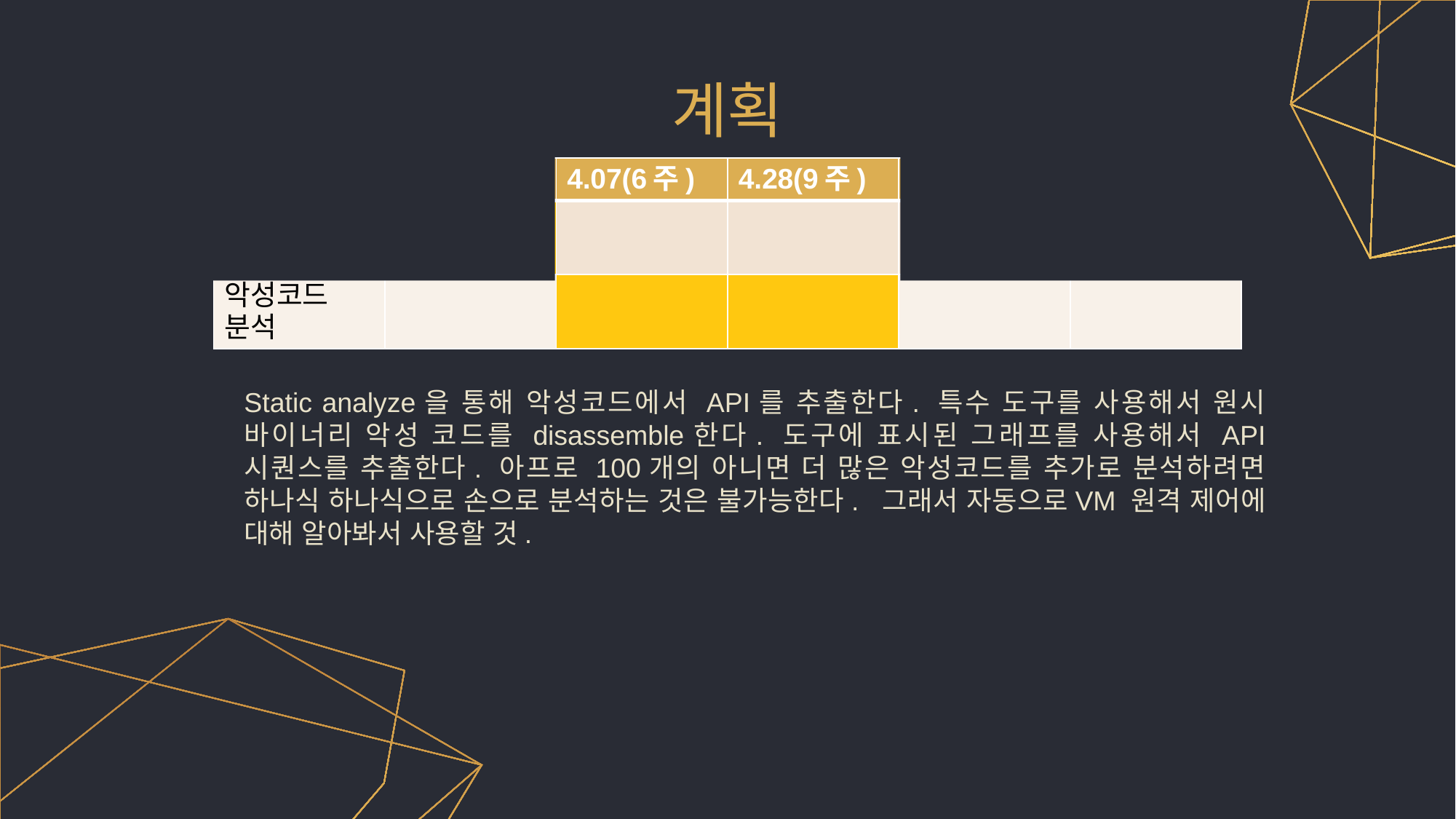

계획

|  | 3.24(4주) | 4.07(6주) | 4.28(9주) | 5.19(12주) | 6.02(14주) |
| --- | --- | --- | --- | --- | --- |
| API분석, 안정환경 |  |  |  |  |  |
| 악성코드 분석 |  |  |  |  |  |
	Static analyze을 통해 악성코드에서 API를 추출한다. 특수 도구를 사용해서 원시 바이너리 악성 코드를 disassemble한다. 도구에 표시된 그래프를 사용해서 API 시퀀스를 추출한다. 아프로 100개의 아니면 더 많은 악성코드를 추가로 분석하려면 하나식 하나식으로 손으로 분석하는 것은 불가능한다.  그래서 자동으로VM 원격 제어에 대해 알아봐서 사용할 것.